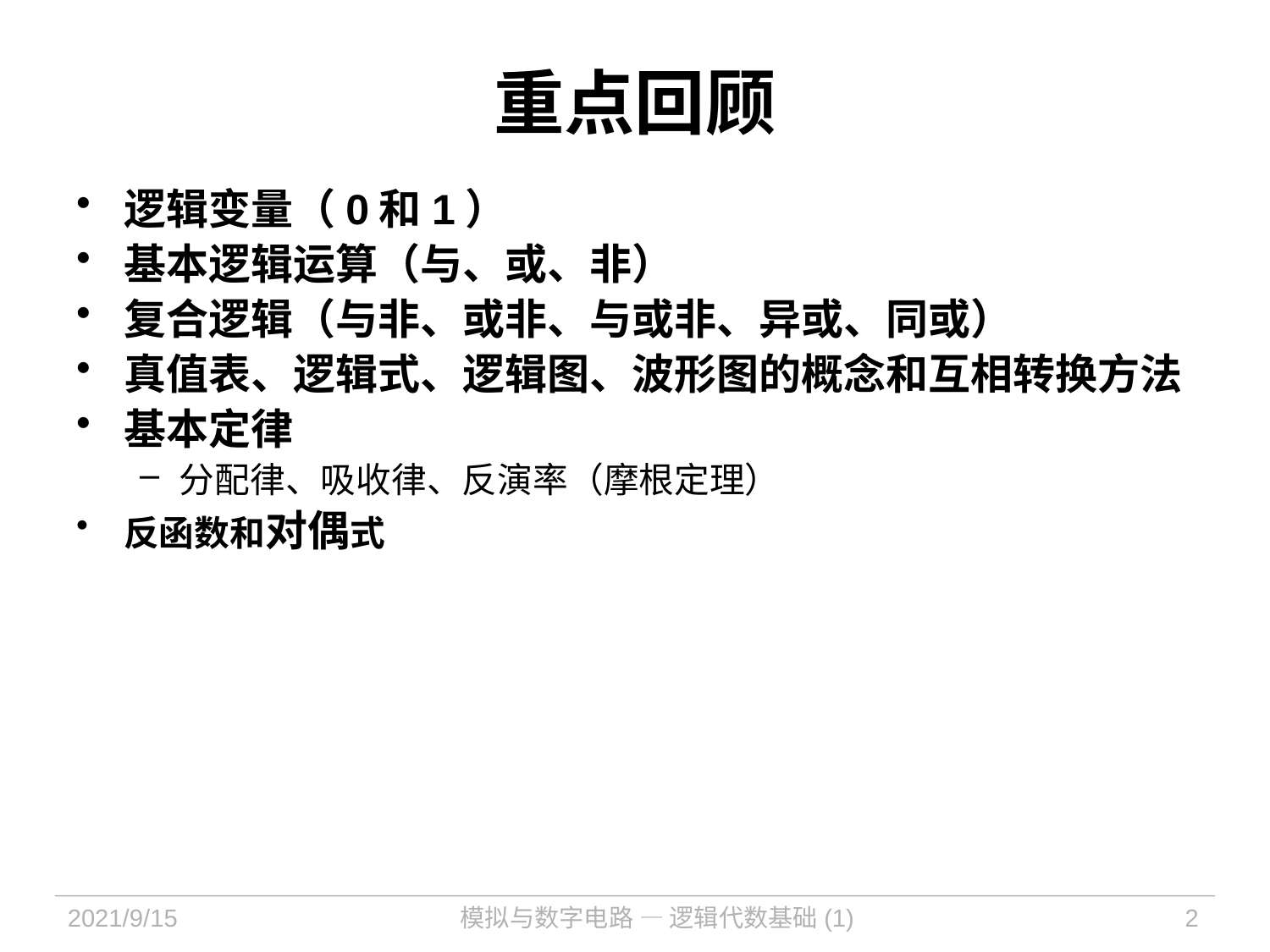

# 重点回顾
逻辑变量（0和1）
基本逻辑运算（与、或、非）
复合逻辑（与非、或非、与或非、异或、同或）
真值表、逻辑式、逻辑图、波形图的概念和互相转换方法
基本定律
分配律、吸收律、反演率（摩根定理）
反函数和对偶式

2021/9/15
模拟与数字电路 — 逻辑代数基础(1)
2